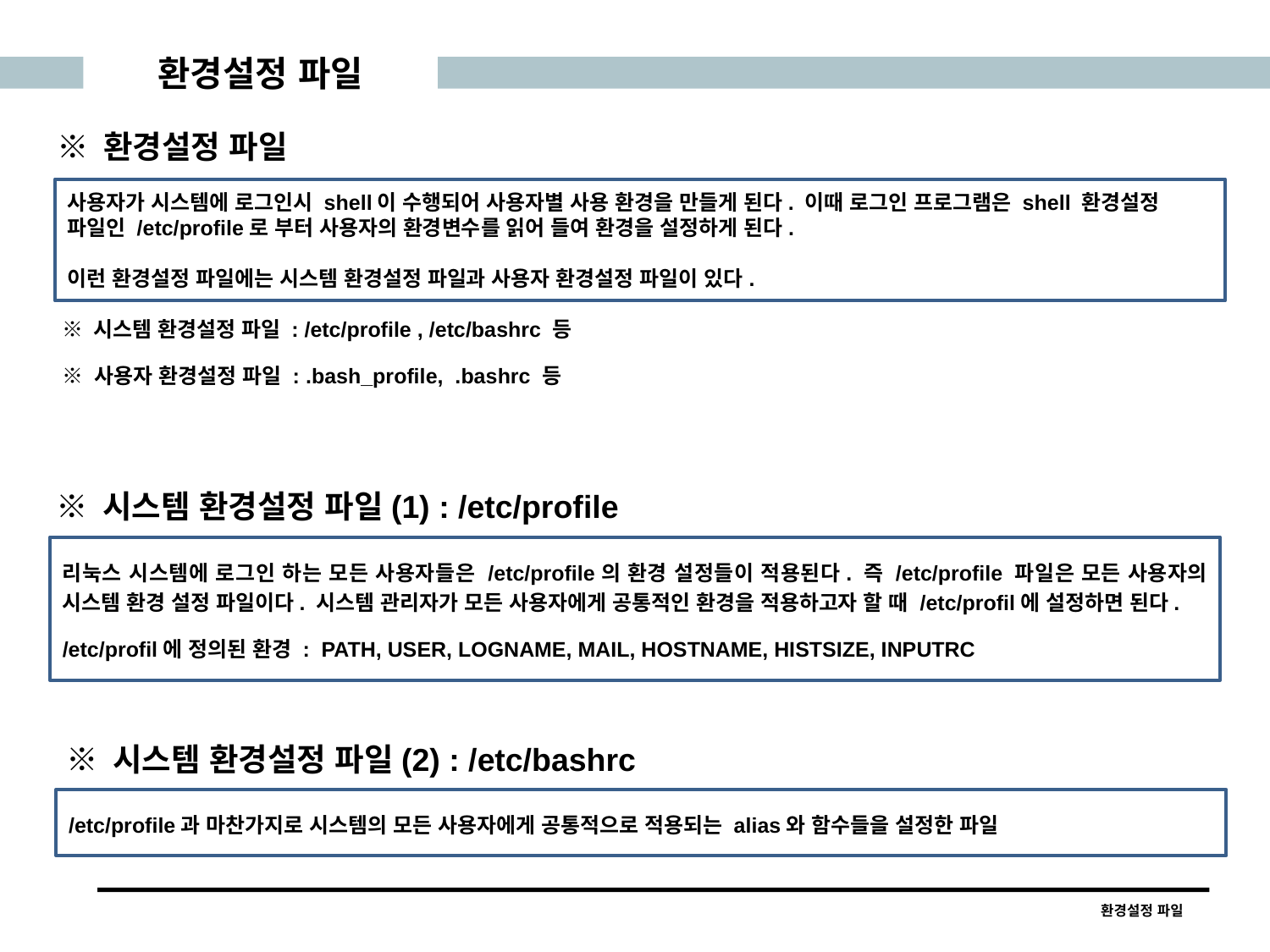

환경설정 파일

※ 환경설정 파일
사용자가 시스템에 로그인시 shell이 수행되어 사용자별 사용 환경을 만들게 된다. 이때 로그인 프로그램은 shell 환경설정 파일인 /etc/profile로 부터 사용자의 환경변수를 읽어 들여 환경을 설정하게 된다.

이런 환경설정 파일에는 시스템 환경설정 파일과 사용자 환경설정 파일이 있다.
※ 시스템 환경설정 파일 : /etc/profile , /etc/bashrc 등
※ 사용자 환경설정 파일 : .bash_profile,  .bashrc 등
※ 시스템 환경설정 파일(1) : /etc/profile
리눅스 시스템에 로그인 하는 모든 사용자들은 /etc/profile의 환경 설정들이 적용된다. 즉 /etc/profile 파일은 모든 사용자의 시스템 환경 설정 파일이다. 시스템 관리자가 모든 사용자에게 공통적인 환경을 적용하고자 할 때 /etc/profil에 설정하면 된다.
/etc/profil에 정의된 환경 :  PATH, USER, LOGNAME, MAIL, HOSTNAME, HISTSIZE, INPUTRC
※ 시스템 환경설정 파일(2) : /etc/bashrc
/etc/profile과 마찬가지로 시스템의 모든 사용자에게 공통적으로 적용되는 alias와 함수들을 설정한 파일

환경설정 파일